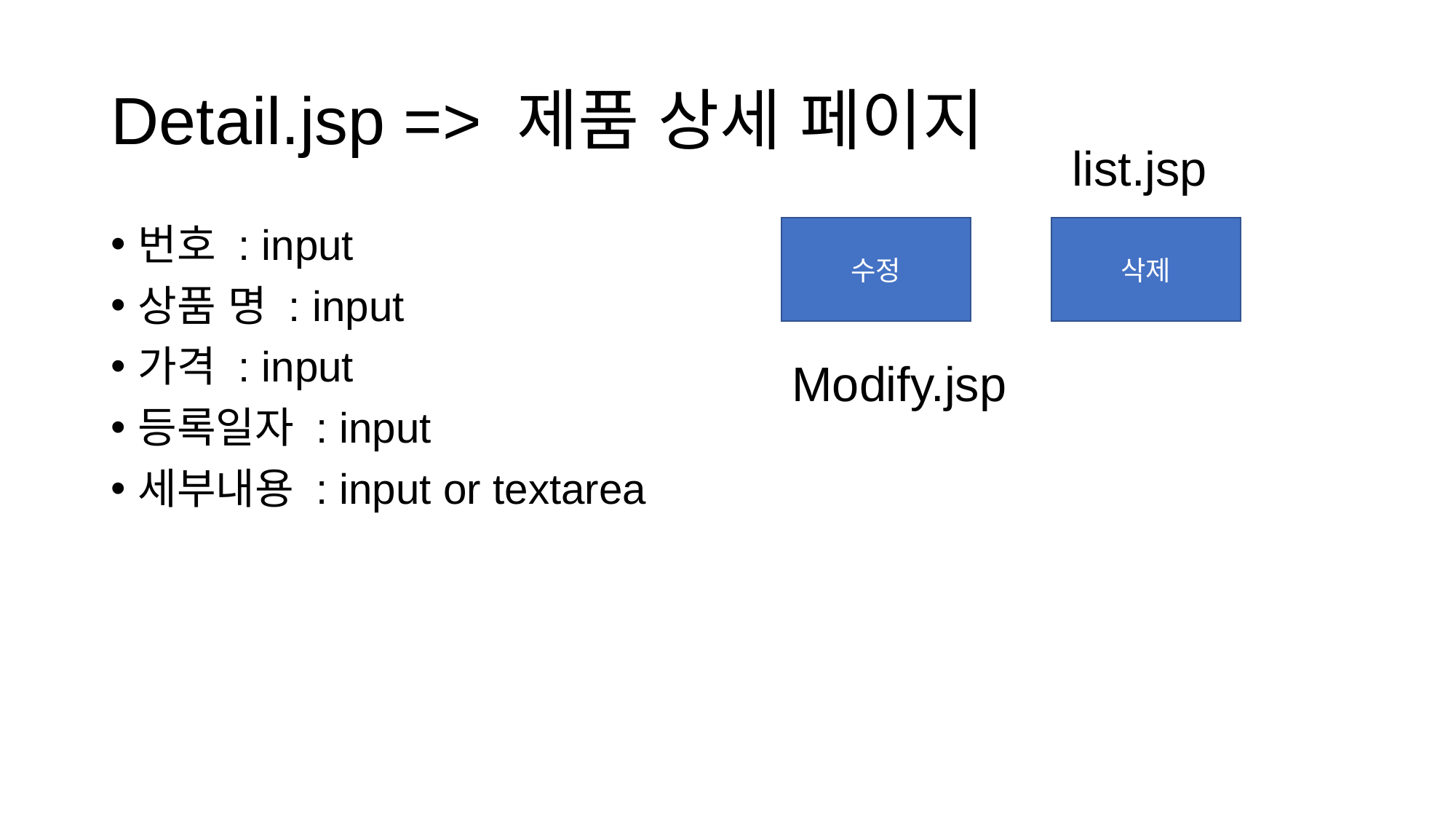

# Detail.jsp => 제품 상세 페이지
list.jsp
번호 : input
상품 명 : input
가격 : input
등록일자 : input
세부내용 : input or textarea

수정
삭제
Modify.jsp